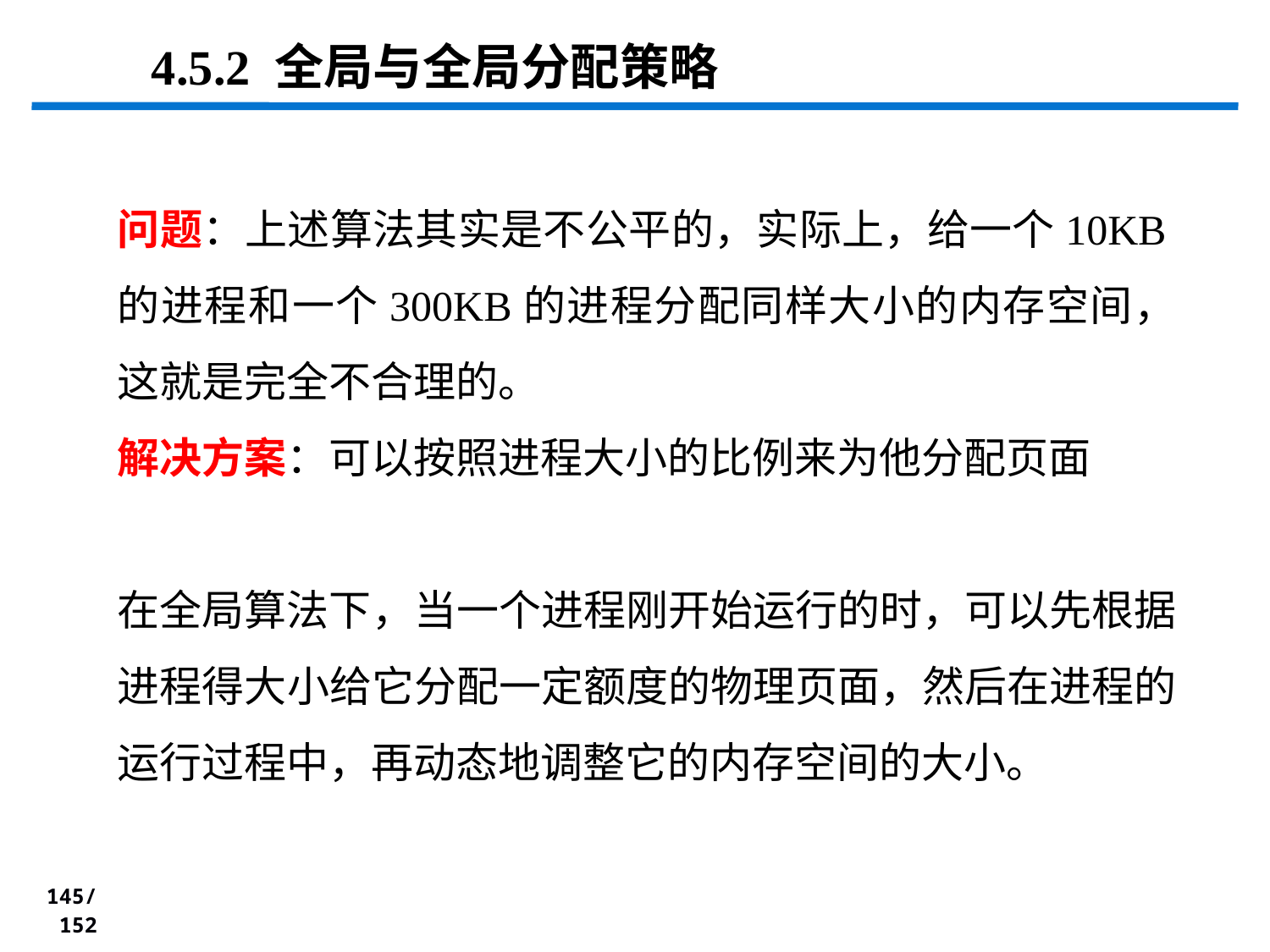

4.5.2 全局与全局分配策略
问题：上述算法其实是不公平的，实际上，给一个10KB的进程和一个300KB的进程分配同样大小的内存空间，这就是完全不合理的。
解决方案：可以按照进程大小的比例来为他分配页面

在全局算法下，当一个进程刚开始运行的时，可以先根据进程得大小给它分配一定额度的物理页面，然后在进程的运行过程中，再动态地调整它的内存空间的大小。